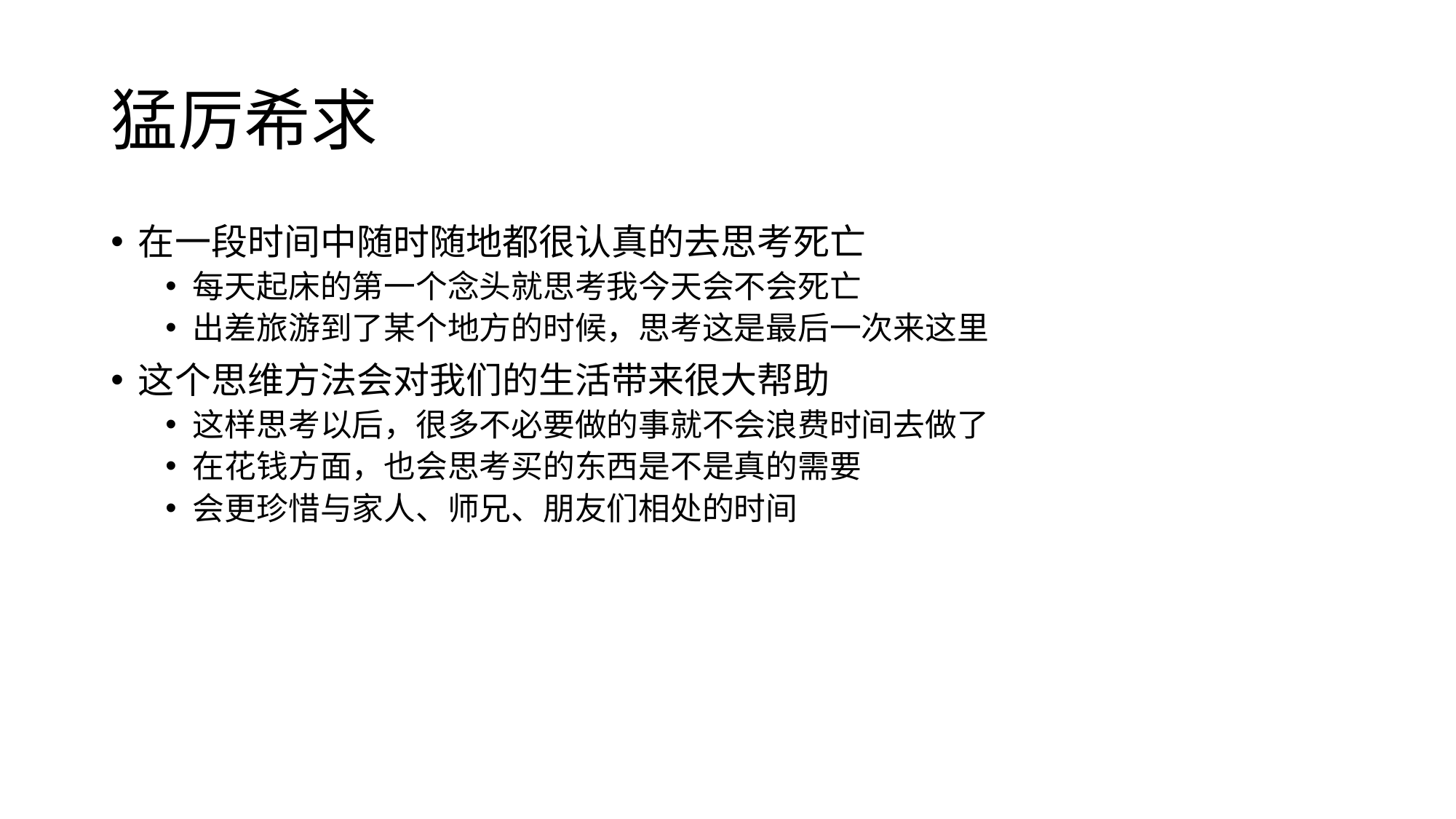

# 猛厉希求
在一段时间中随时随地都很认真的去思考死亡
每天起床的第一个念头就思考我今天会不会死亡
出差旅游到了某个地方的时候，思考这是最后一次来这里
这个思维方法会对我们的生活带来很大帮助
这样思考以后，很多不必要做的事就不会浪费时间去做了
在花钱方面，也会思考买的东西是不是真的需要
会更珍惜与家人、师兄、朋友们相处的时间